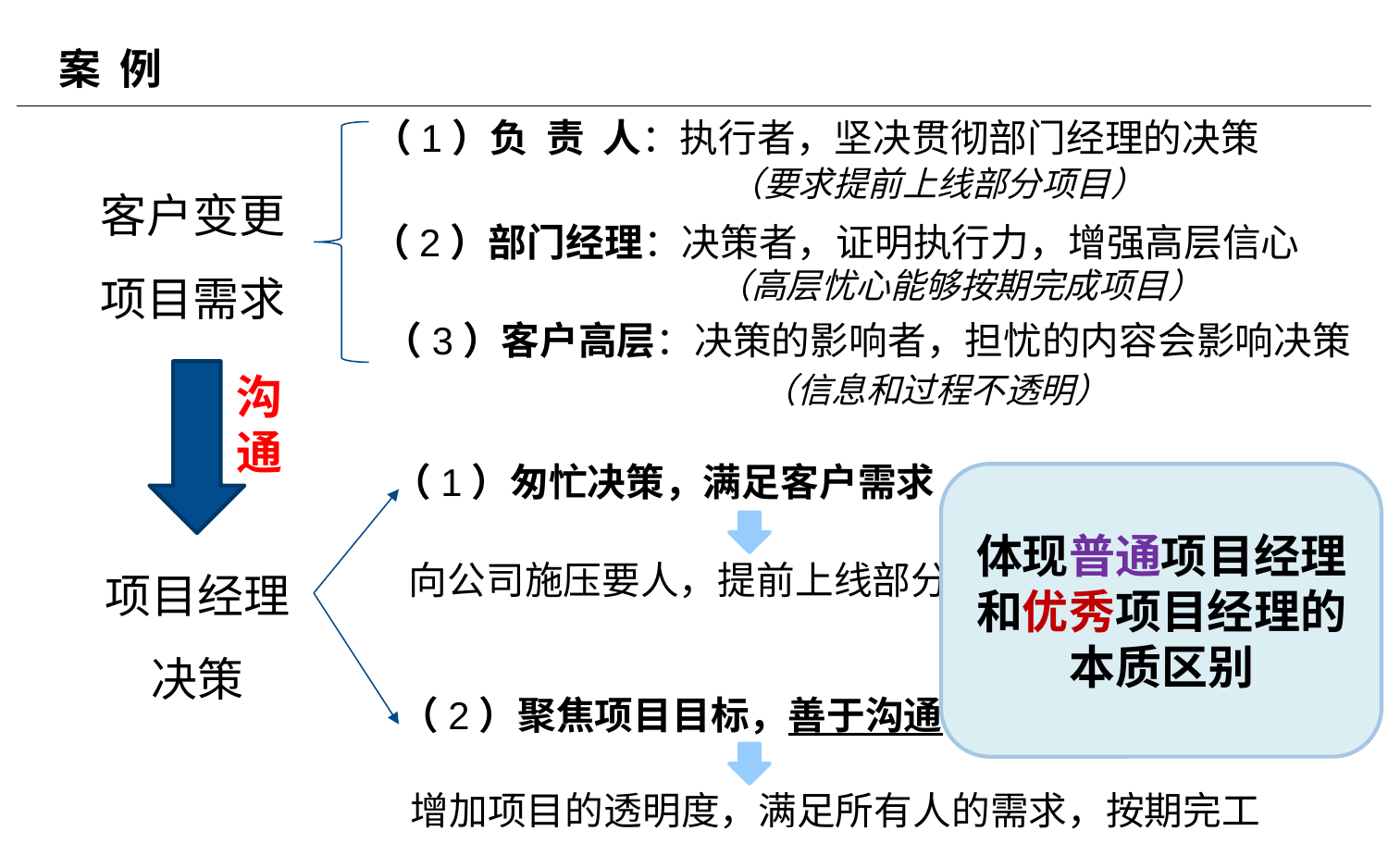

# 案  例

（1）负  责  人：执行者，坚决贯彻部门经理的决策

客户变更项目需求
（要求提前上线部分项目）
（2）部门经理：决策者，证明执行力，增强高层信心
（高层忧心能够按期完成项目）
（3）客户高层：决策的影响者，担忧的内容会影响决策

沟通
（信息和过程不透明）

（1）匆忙决策，满足客户需求
体现普通项目经理和优秀项目经理的本质区别

项目经理决策
向公司施压要人，提前上线部分功能，但整体项目延期
（2）聚焦项目目标，善于沟通

增加项目的透明度，满足所有人的需求，按期完工